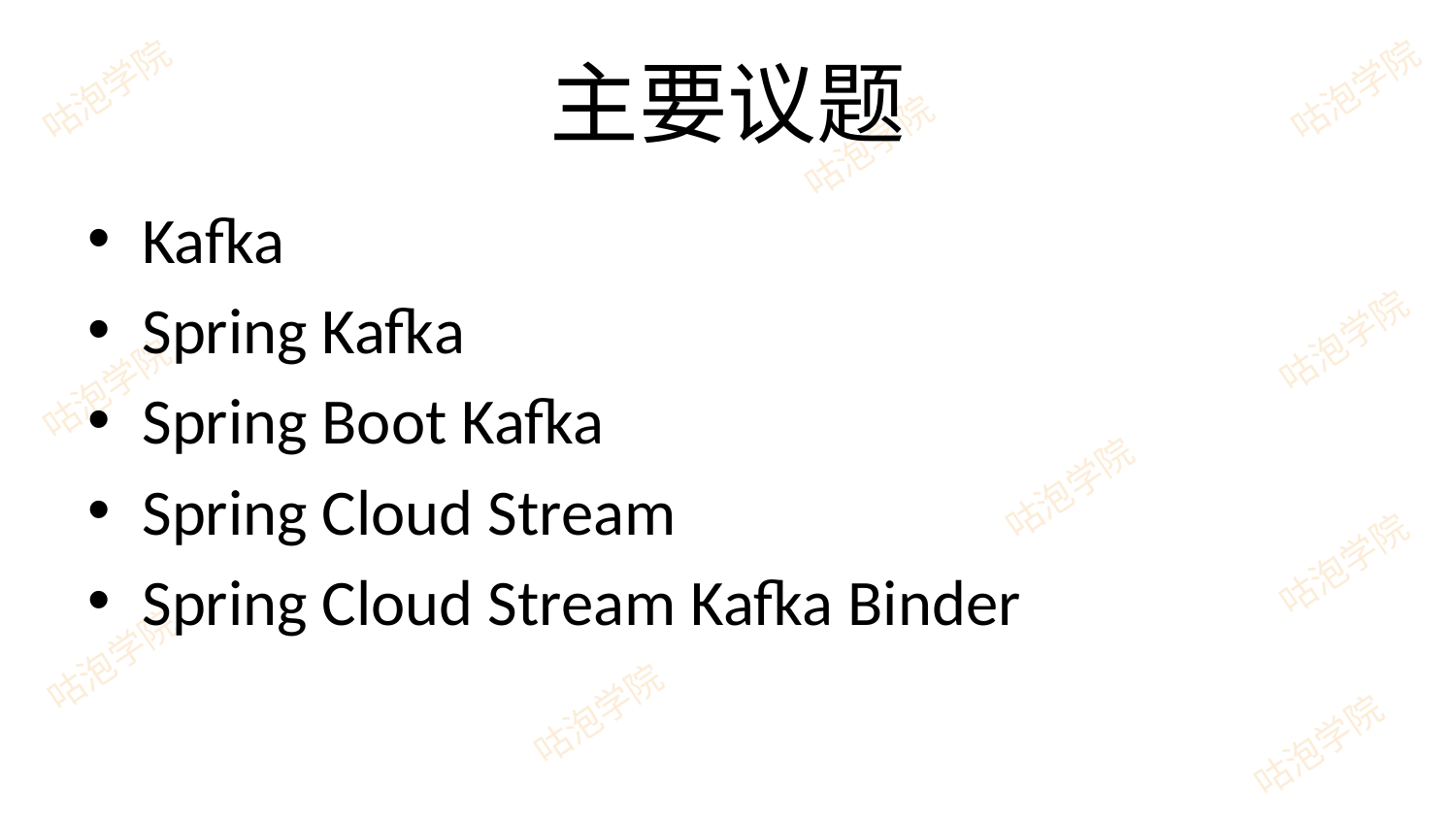

# 主要议题
Kafka
Spring Kafka
Spring Boot Kafka
Spring Cloud Stream
Spring Cloud Stream Kafka Binder